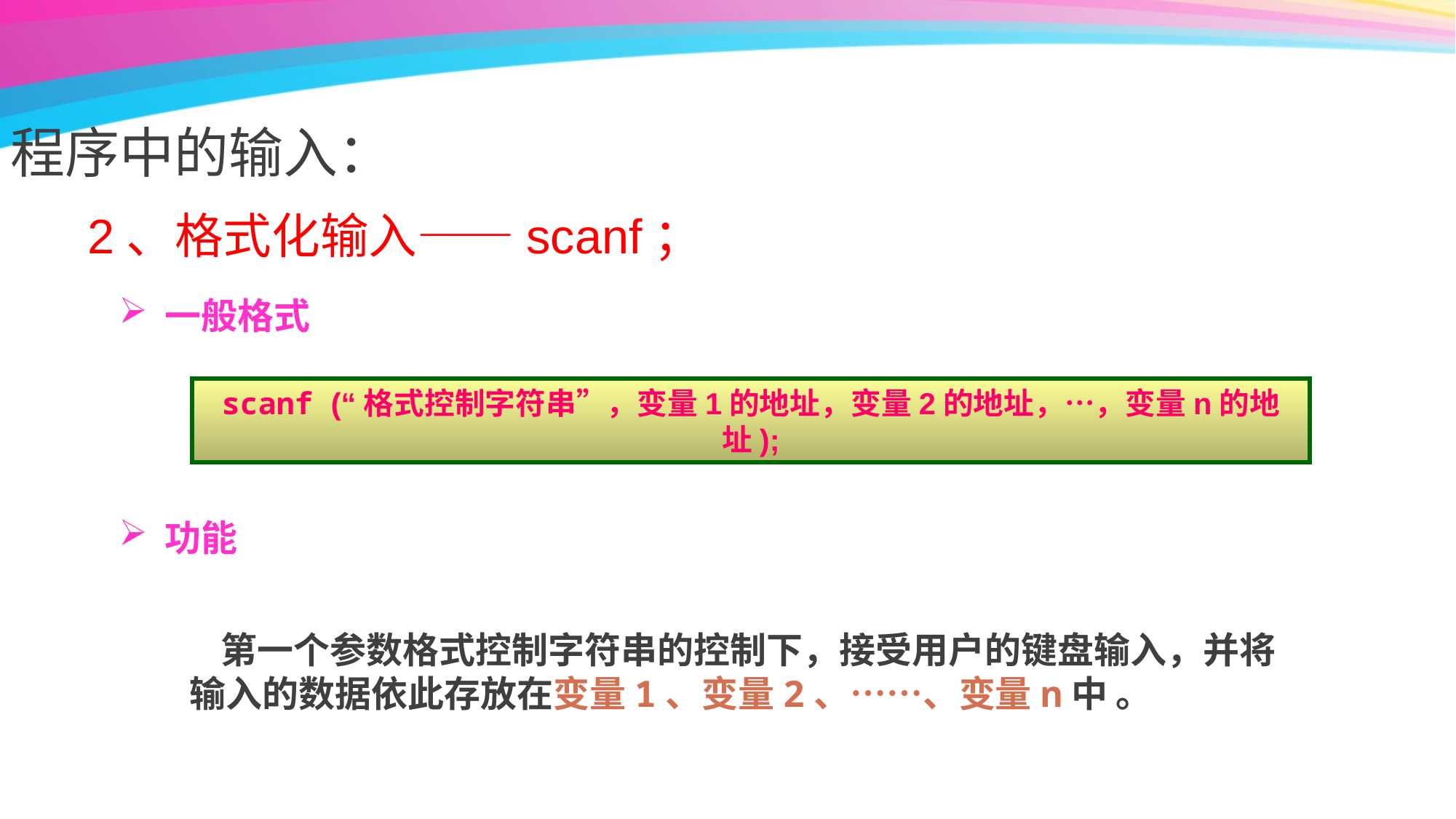

程序中的输入：
2、格式化输入——scanf；
 一般格式
scanf (“格式控制字符串”，变量1的地址，变量2的地址，…，变量n的地址);
 功能
    第一个参数格式控制字符串的控制下，接受用户的键盘输入，并将输入的数据依此存放在变量1、变量2、……、变量n中 。